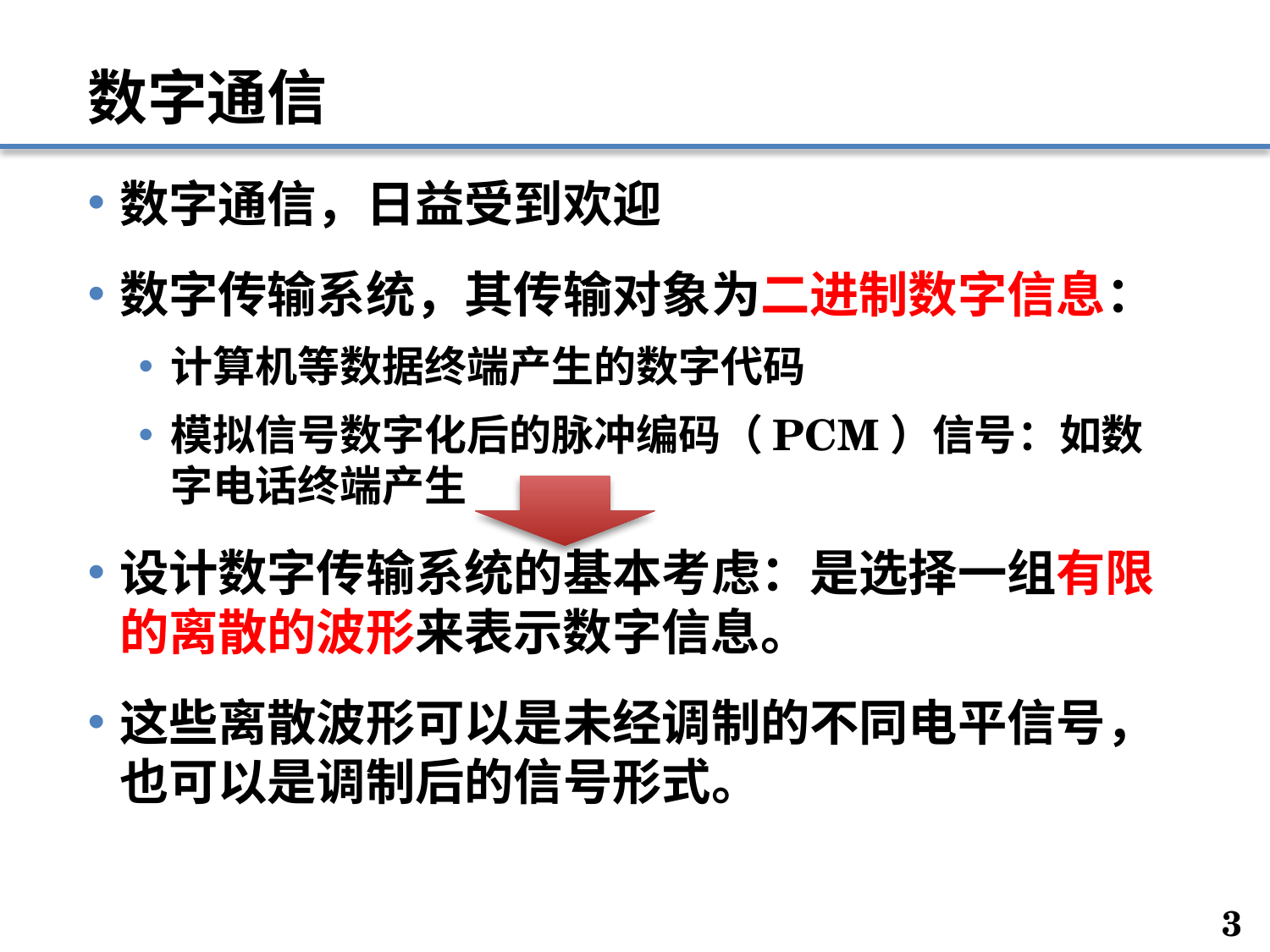

# 数字通信
数字通信，日益受到欢迎
数字传输系统，其传输对象为二进制数字信息：
计算机等数据终端产生的数字代码
模拟信号数字化后的脉冲编码（PCM）信号：如数字电话终端产生
设计数字传输系统的基本考虑：是选择一组有限的离散的波形来表示数字信息。
这些离散波形可以是未经调制的不同电平信号，也可以是调制后的信号形式。

3